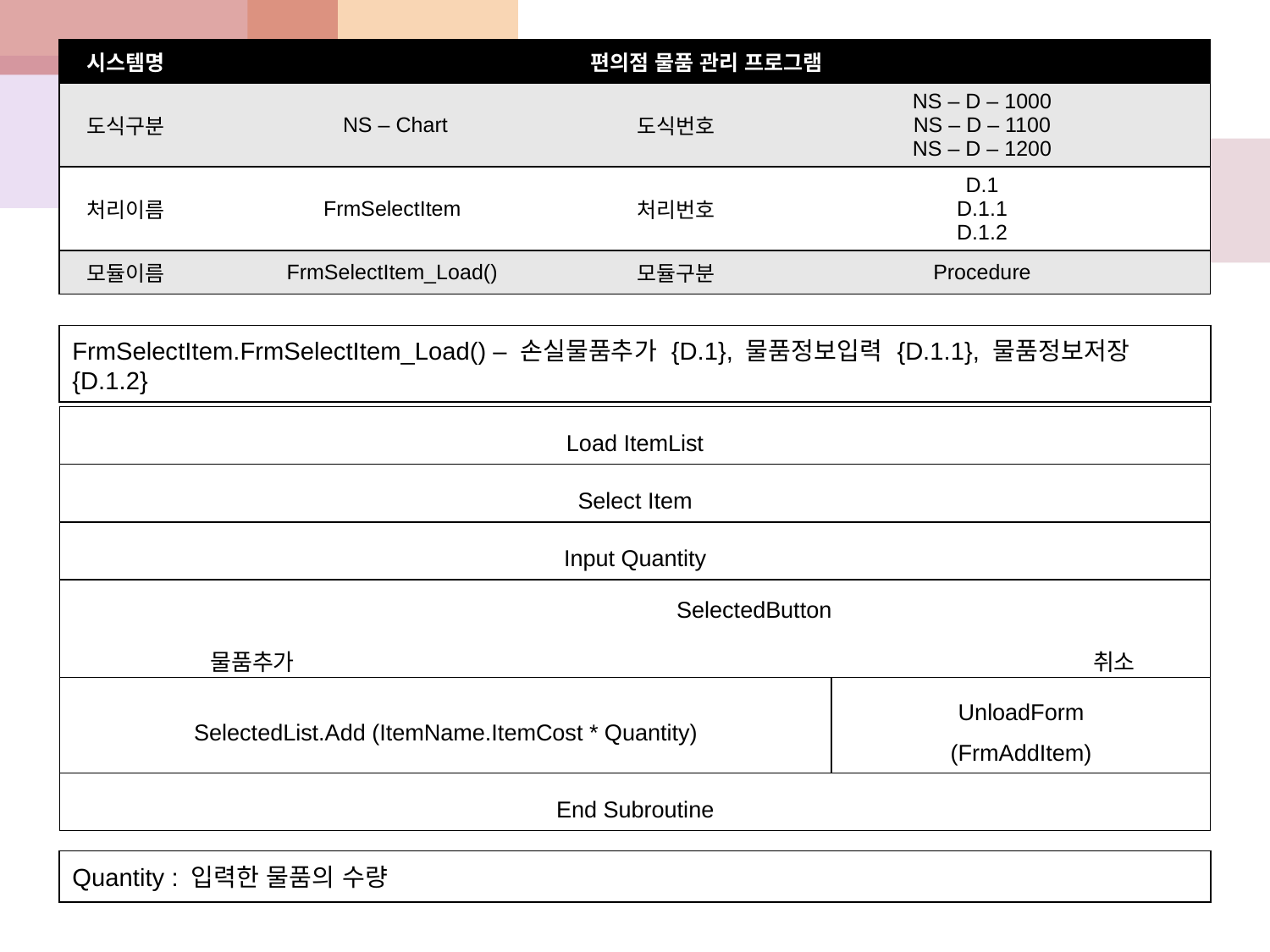

| 시스템명 | 편의점 물품 관리 프로그램 |  |  |
| --- | --- | --- | --- |
| 도식구분 | NS – Chart | 도식번호 | NS – D – 1000 NS – D – 1100 NS – D – 1200 |
| 처리이름 | FrmSelectItem | 처리번호 | D.1 D.1.1 D.1.2 |
| 모듈이름 | FrmSelectItem\_Load() | 모듈구분 | Procedure |
| FrmSelectItem.FrmSelectItem\_Load() – 손실물품추가 {D.1}, 물품정보입력 {D.1.1}, 물품정보저장 {D.1.2} |
| --- |
| Load ItemList |  |  |  |
| --- | --- | --- | --- |
| Select Item |  |  |  |
| Input Quantity |  |  |  |
|  | SelectedButton |  |  |
| 물품추가 |  |  | 취소 |
| SelectedList.Add (ItemName.ItemCost \* Quantity) |  | UnloadForm (FrmAddItem) |  |
| End Subroutine |  |  |  |
| Quantity : 입력한 물품의 수량 |
| --- |